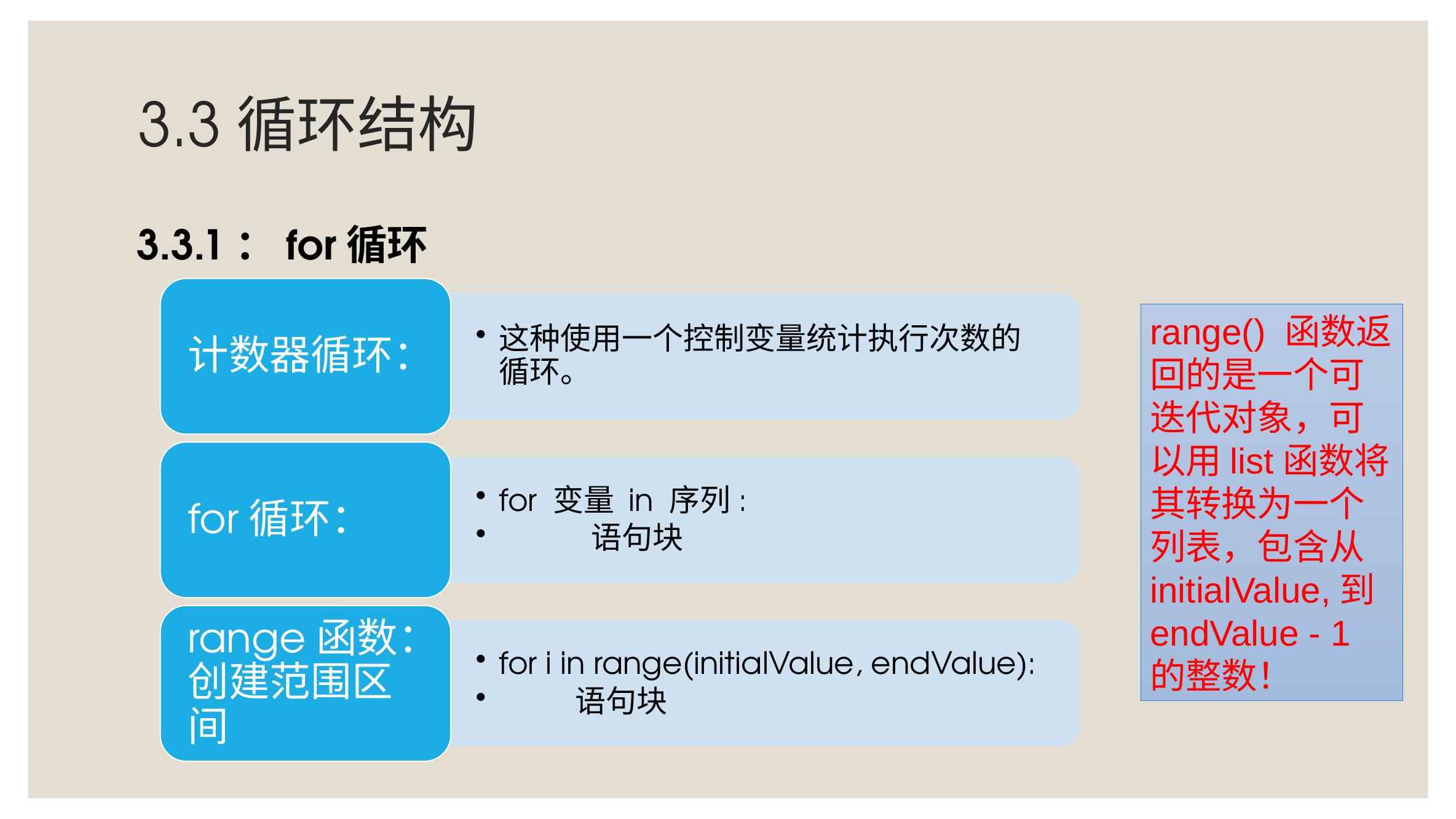

# 3.3循环结构
3.3.1：for循环
这种使用一个控制变量统计执行次数的循环。
计数器循环：
for 变量 in 序列:
	语句块
for循环：
for i in range(initialValue, endValue):
          语句块
range函数：创建范围区间
range() 函数返回的是一个可迭代对象，可以用list函数将其转换为一个列表，包含从initialValue,到endValue - 1的整数！